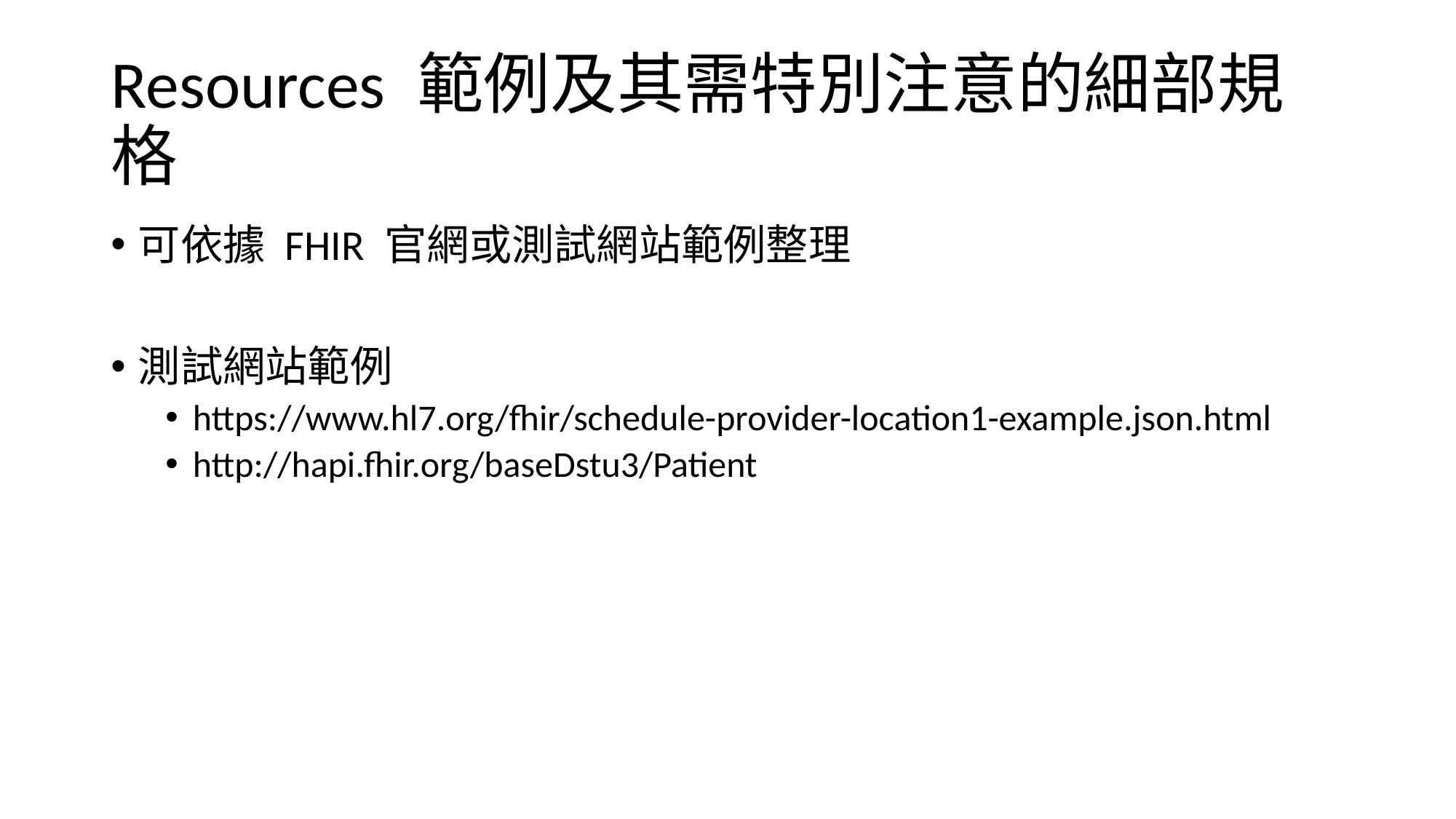

# Resources 範例及其需特別注意的細部規格
可依據 FHIR 官網或測試網站範例整理

測試網站範例
https://www.hl7.org/fhir/schedule-provider-location1-example.json.html
http://hapi.fhir.org/baseDstu3/Patient